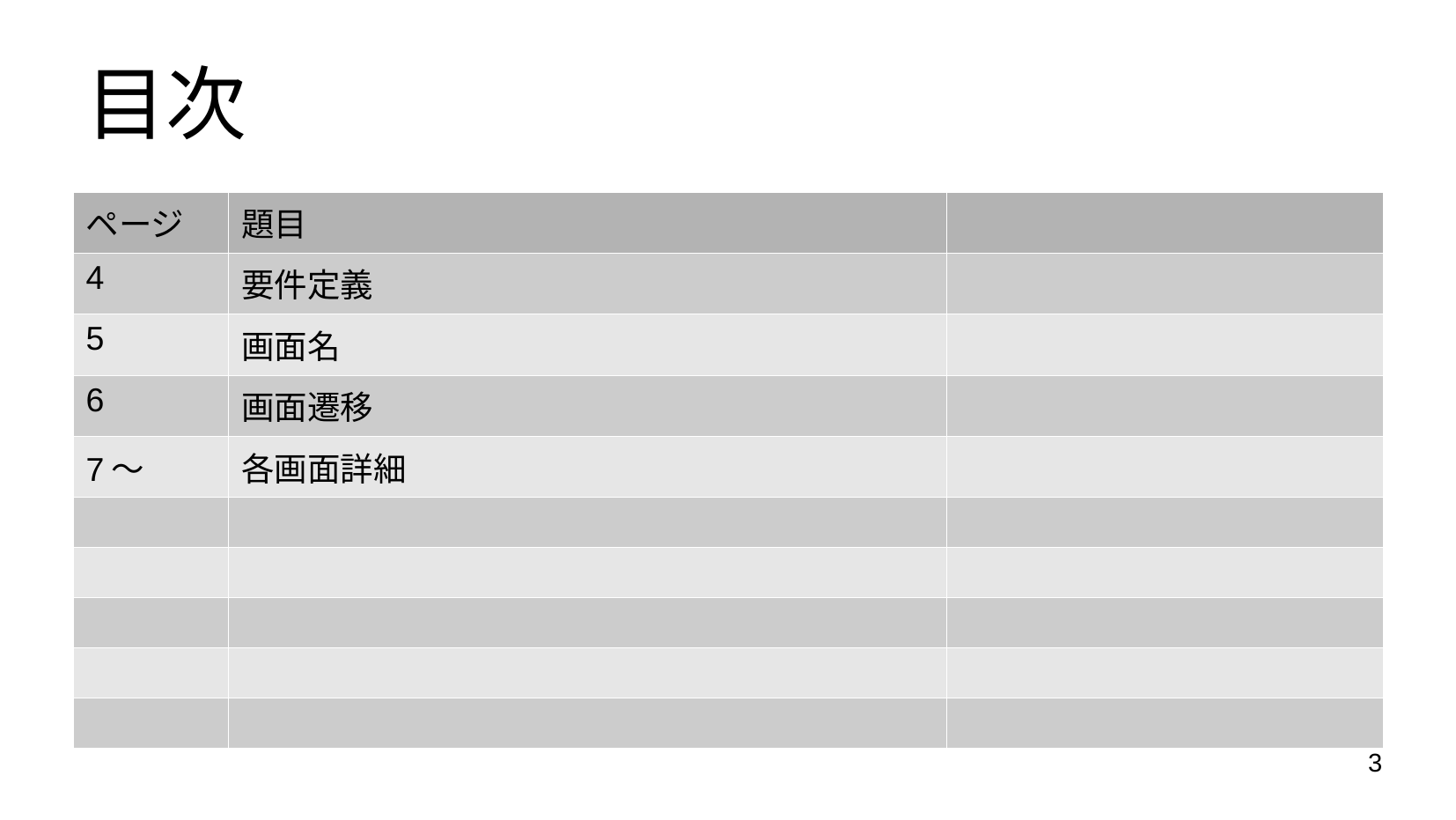

# 目次
| ページ | 題目 |  |
| --- | --- | --- |
| 4 | 要件定義 |  |
| 5 | 画面名 |  |
| 6 | 画面遷移 |  |
| 7～ | 各画面詳細 |  |
|  |  |  |
|  |  |  |
|  |  |  |
|  |  |  |
|  |  |  |
3